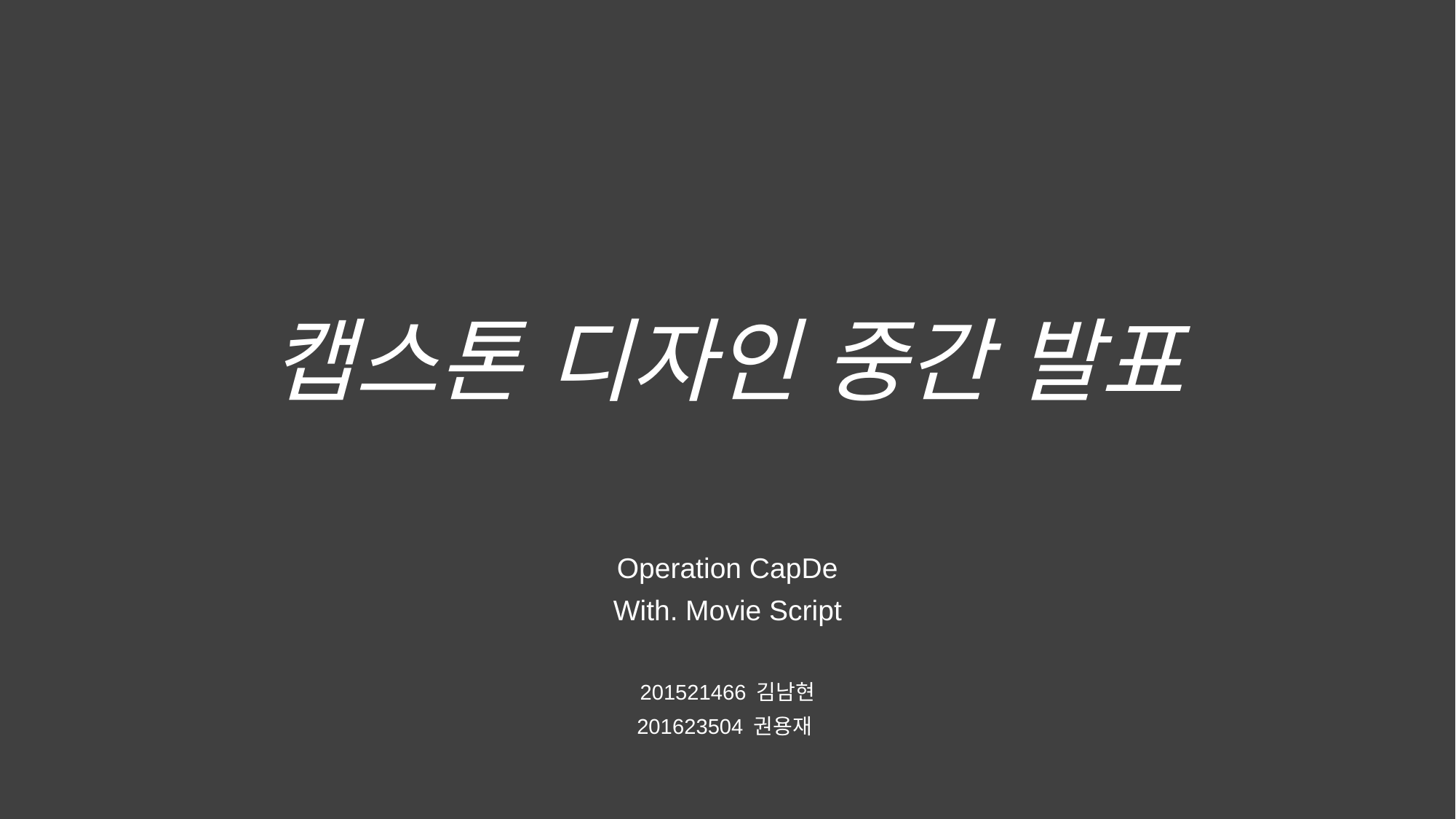

# 캡스톤 디자인 중간 발표
Operation CapDe
With. Movie Script

201521466 김남현
201623504 권용재